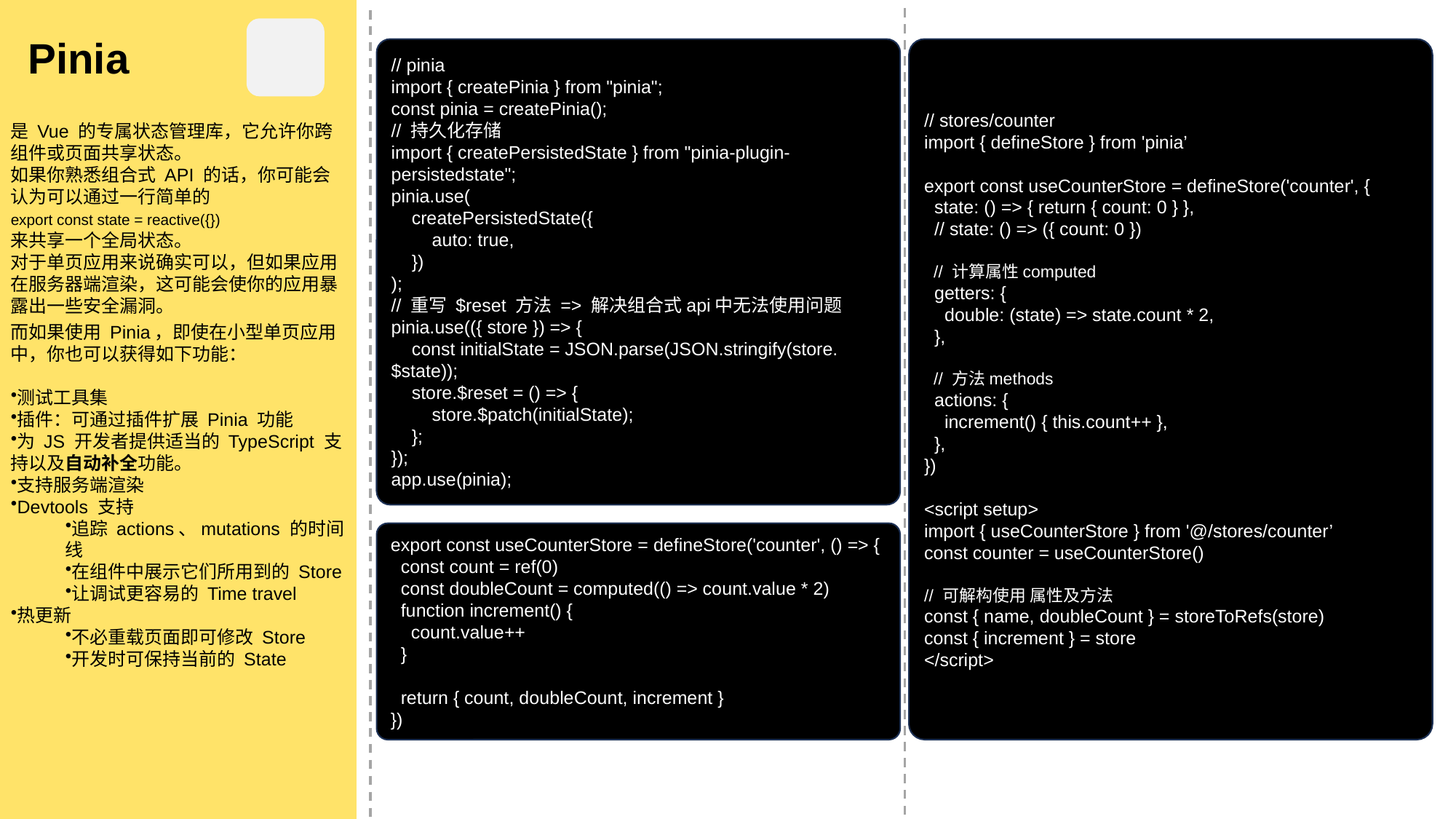

Pinia
// pinia
import { createPinia } from "pinia";
const pinia = createPinia();
// 持久化存储
import { createPersistedState } from "pinia-plugin-persistedstate";
pinia.use(
    createPersistedState({
        auto: true,
    })
);
// 重写 $reset 方法 => 解决组合式api中无法使用问题
pinia.use(({ store }) => {
    const initialState = JSON.parse(JSON.stringify(store.$state));
    store.$reset = () => {
        store.$patch(initialState);
    };
});
app.use(pinia);
// stores/counter
import { defineStore } from 'pinia’

export const useCounterStore = defineStore('counter', {
  state: () => { return { count: 0 } },
  // state: () => ({ count: 0 })

  // 计算属性computed
  getters: {
    double: (state) => state.count * 2,
  },

  // 方法methods
  actions: {
    increment() { this.count++ },
  },
})

<script setup>
import { useCounterStore } from '@/stores/counter’
const counter = useCounterStore()

// 可解构使用 属性及方法
const { name, doubleCount } = storeToRefs(store)
const { increment } = store
</script>
是 Vue 的专属状态管理库，它允许你跨组件或页面共享状态。
如果你熟悉组合式 API 的话，你可能会认为可以通过一行简单的
export const state = reactive({})
来共享一个全局状态。
对于单页应用来说确实可以，但如果应用在服务器端渲染，这可能会使你的应用暴露出一些安全漏洞。
而如果使用 Pinia，即使在小型单页应用中，你也可以获得如下功能：

测试工具集
插件：可通过插件扩展 Pinia 功能
为 JS 开发者提供适当的 TypeScript 支持以及自动补全功能。
支持服务端渲染
Devtools 支持
追踪 actions、mutations 的时间线
在组件中展示它们所用到的 Store
让调试更容易的 Time travel
热更新
不必重载页面即可修改 Store
开发时可保持当前的 State
export const useCounterStore = defineStore('counter', () => {
  const count = ref(0)
  const doubleCount = computed(() => count.value * 2)
  function increment() {
    count.value++
  }

  return { count, doubleCount, increment }
})